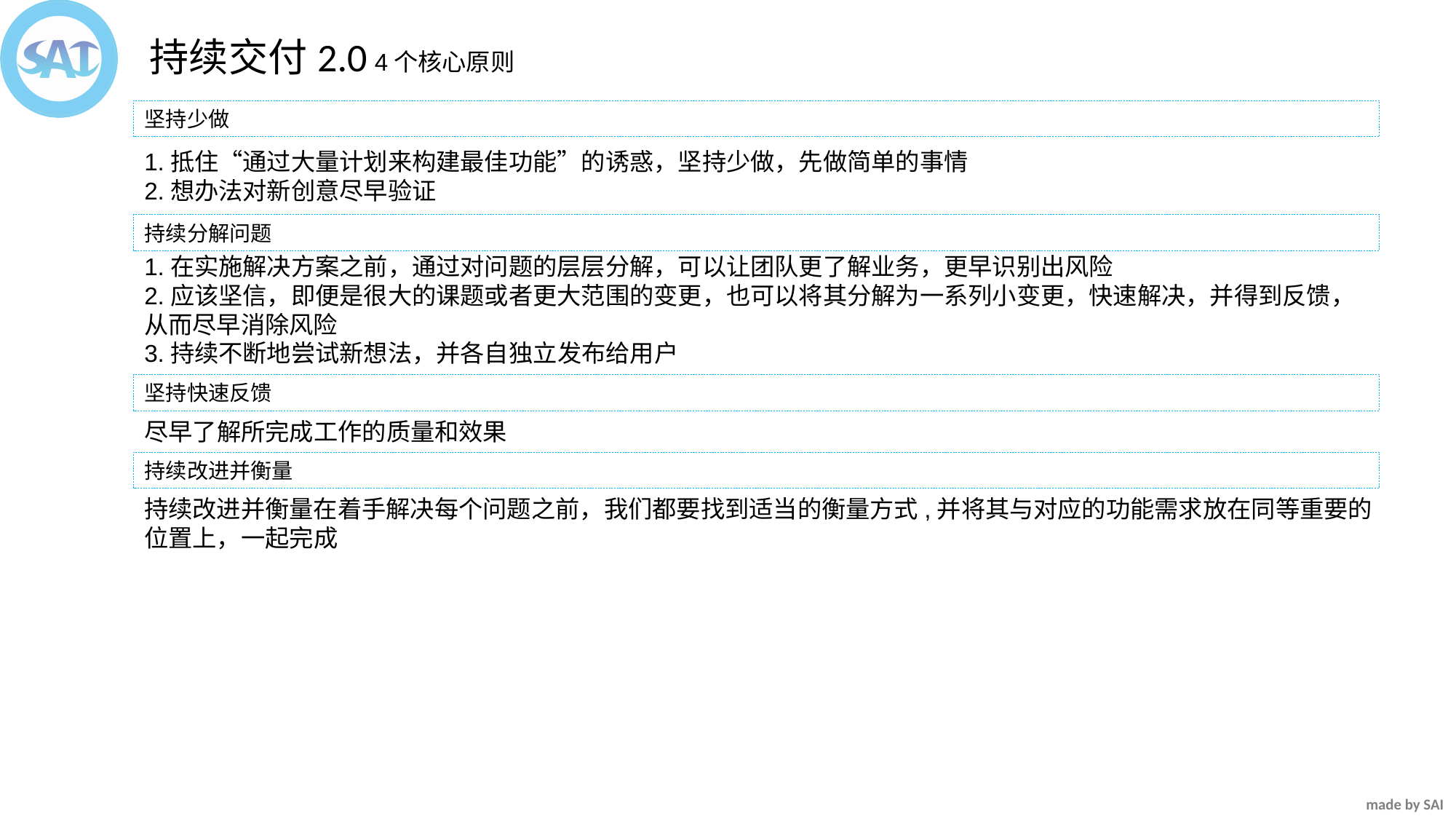

持续交付2.0
4个核心原则
坚持少做
1.抵住“通过大量计划来构建最佳功能”的诱惑，坚持少做，先做简单的事情
2.想办法对新创意尽早验证
持续分解问题
1.在实施解决方案之前，通过对问题的层层分解，可以让团队更了解业务，更早识别出风险
2.应该坚信，即便是很大的课题或者更大范围的变更，也可以将其分解为一系列小变更，快速解决，并得到反馈，从而尽早消除风险
3.持续不断地尝试新想法，并各自独立发布给用户
坚持快速反馈
尽早了解所完成工作的质量和效果
持续改进并衡量
持续改进并衡量在着手解决每个问题之前，我们都要找到适当的衡量方式,并将其与对应的功能需求放在同等重要的位置上，一起完成